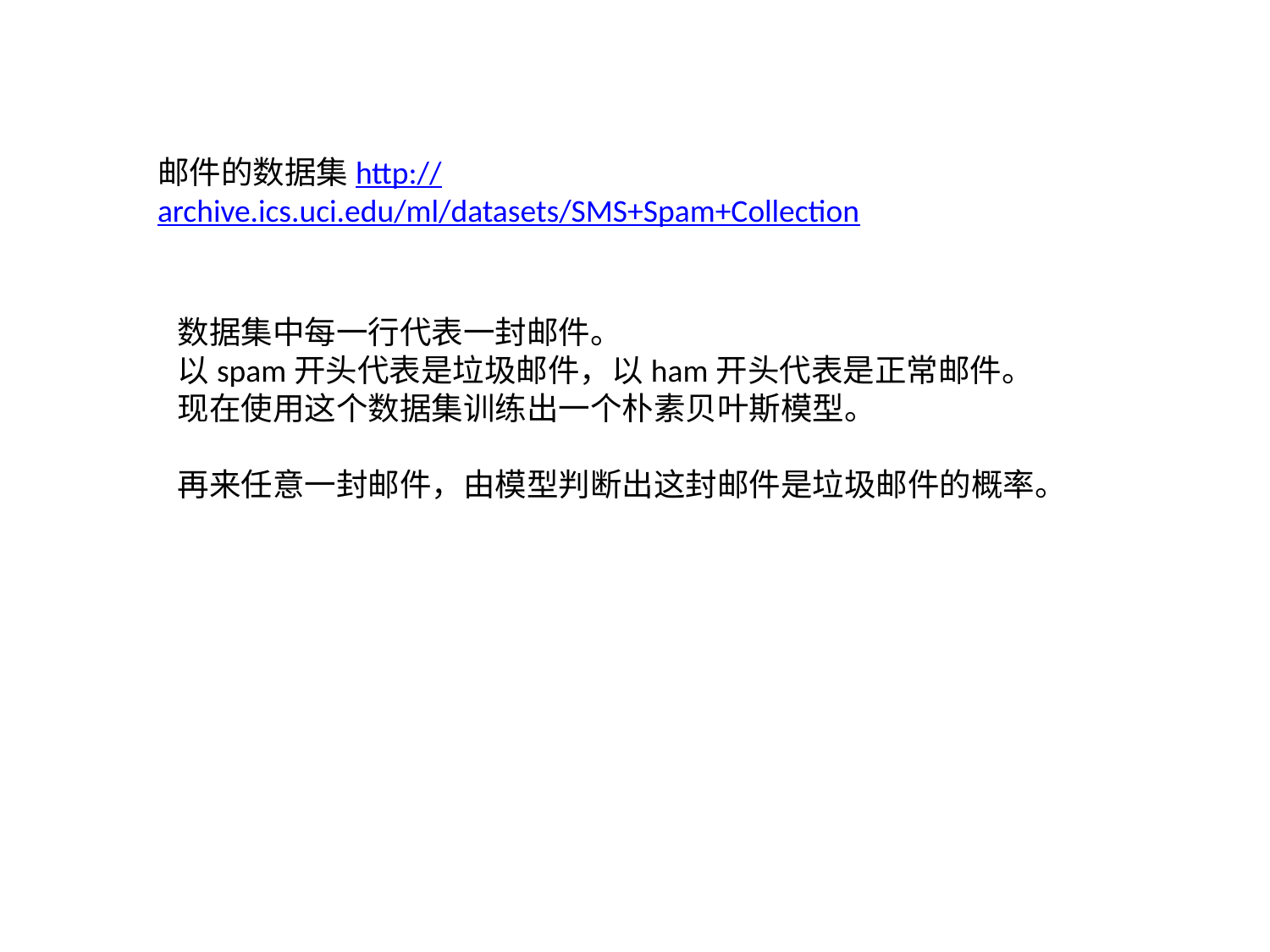

邮件的数据集http://archive.ics.uci.edu/ml/datasets/SMS+Spam+Collection

数据集中每一行代表一封邮件。
以spam开头代表是垃圾邮件，以ham开头代表是正常邮件。
现在使用这个数据集训练出一个朴素贝叶斯模型。

再来任意一封邮件，由模型判断出这封邮件是垃圾邮件的概率。